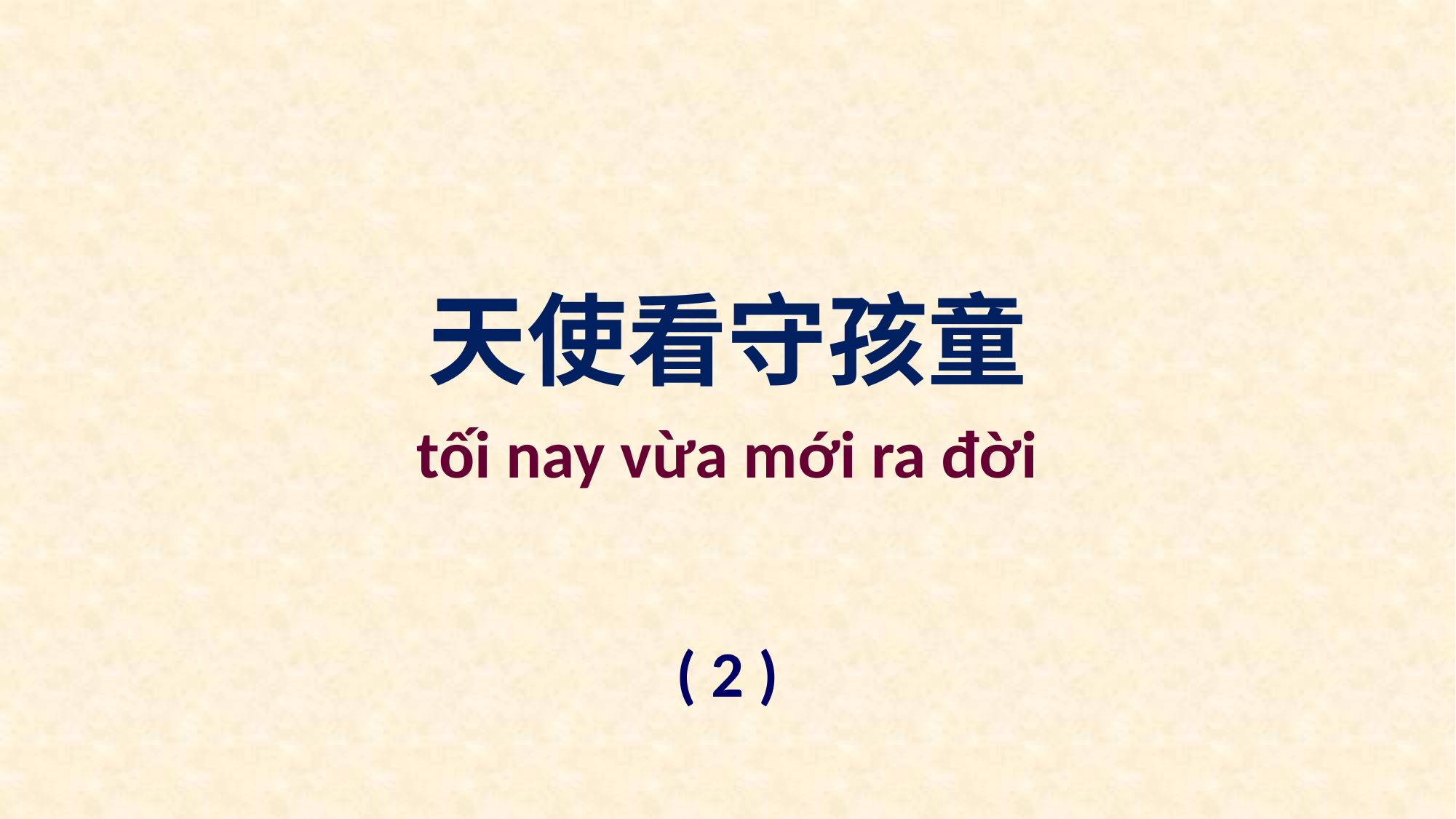

天使看守孩童
tối nay vừa mới ra đời
( 2 )